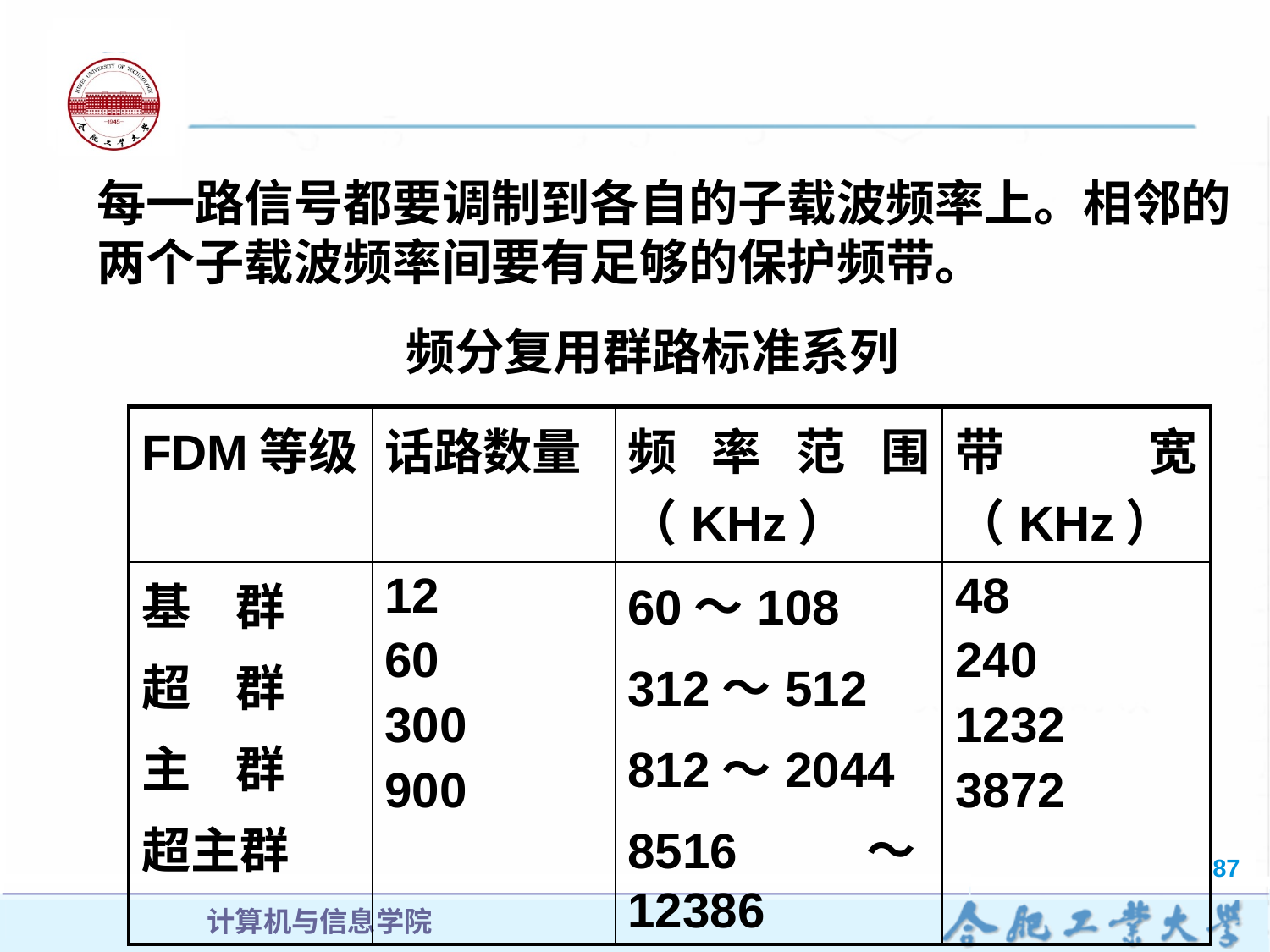

每一路信号都要调制到各自的子载波频率上。相邻的两个子载波频率间要有足够的保护频带。
频分复用群路标准系列
| FDM等级 | 话路数量 | 频率范围（KHz） | 带宽（KHz） |
| --- | --- | --- | --- |
| 基 群 超 群 主 群 超主群 | 12 60 300 900 | 60～108 312～512 812～2044 8516～12386 | 48 240 1232 3872 |